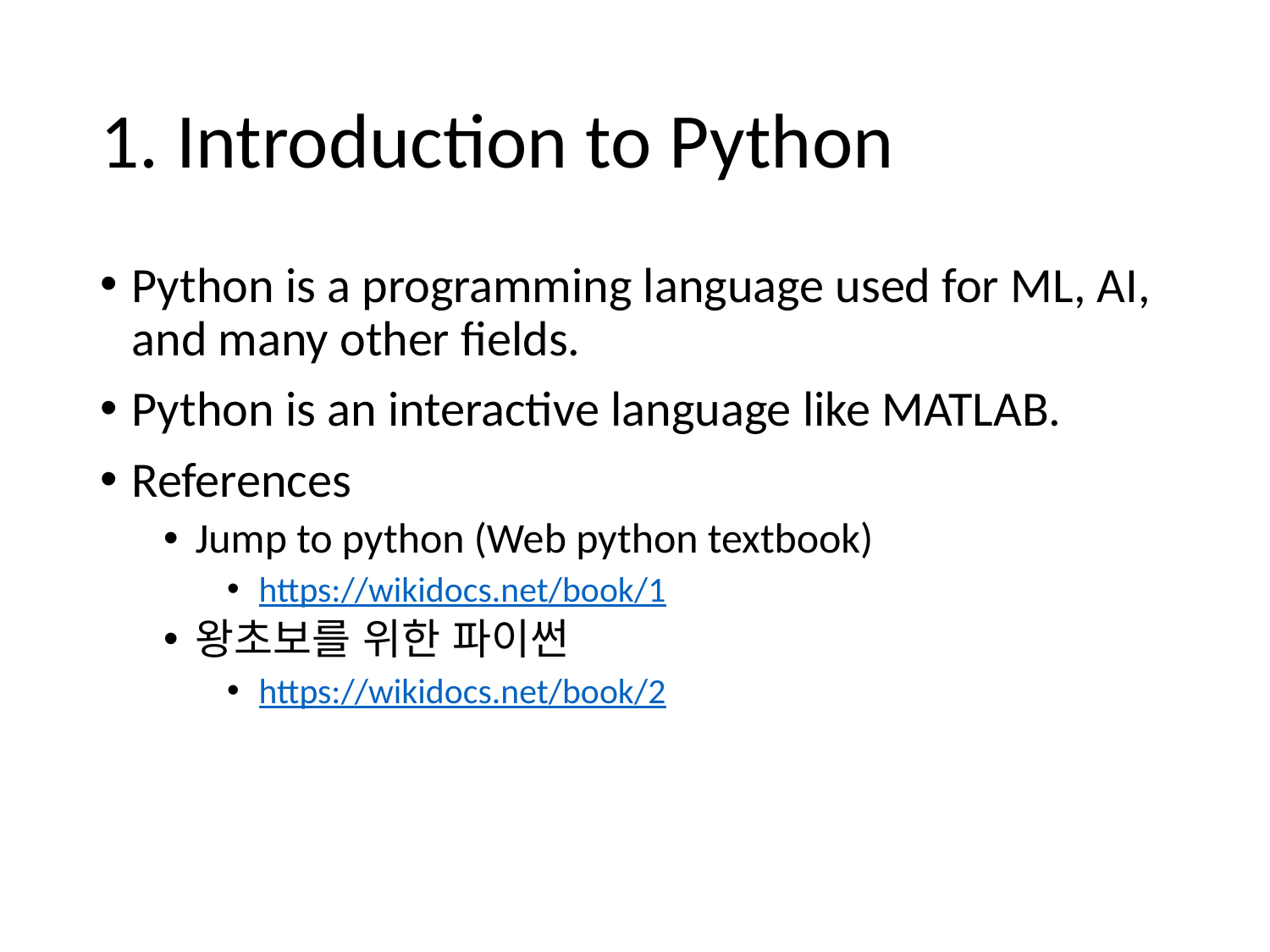

# 1. Introduction to Python
Python is a programming language used for ML, AI, and many other fields.
Python is an interactive language like MATLAB.
References
Jump to python (Web python textbook)
https://wikidocs.net/book/1
왕초보를 위한 파이썬
https://wikidocs.net/book/2